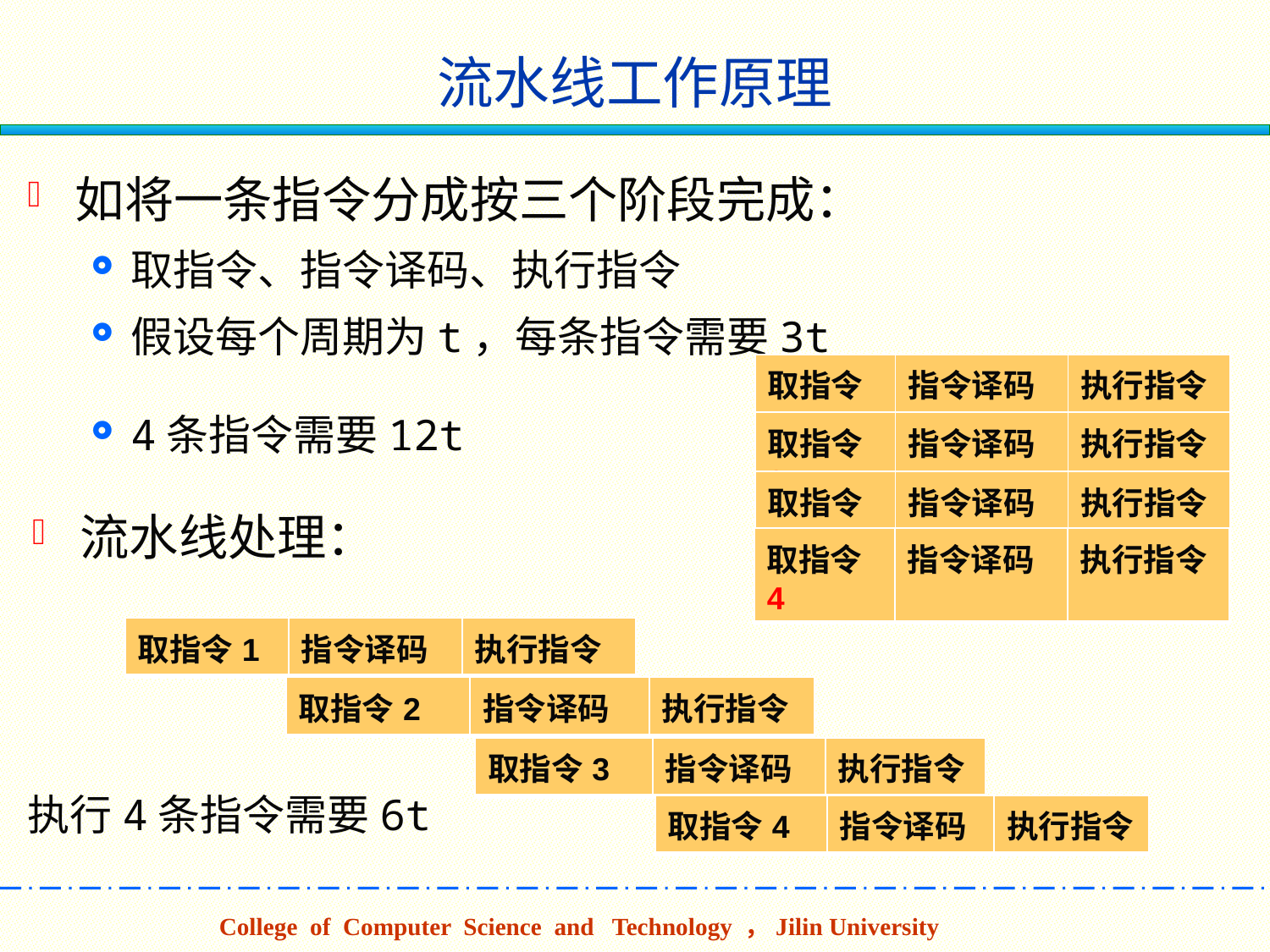

# 流水线工作原理
如将一条指令分成按三个阶段完成：
取指令、指令译码、执行指令
假设每个周期为t，每条指令需要3t
4条指令需要12t
| 取指令1 | 指令译码 | 执行指令 |
| --- | --- | --- |
| 取指令2 | 指令译码 | 执行指令 |
| --- | --- | --- |
| 取指令3 | 指令译码 | 执行指令 |
| --- | --- | --- |
流水线处理：
| 取指令4 | 指令译码 | 执行指令 |
| --- | --- | --- |
| 取指令1 | 指令译码 | 执行指令 |
| --- | --- | --- |
| 取指令2 | 指令译码 | 执行指令 |
| --- | --- | --- |
| 取指令3 | 指令译码 | 执行指令 |
| --- | --- | --- |
执行4条指令需要6t
| 取指令4 | 指令译码 | 执行指令 |
| --- | --- | --- |